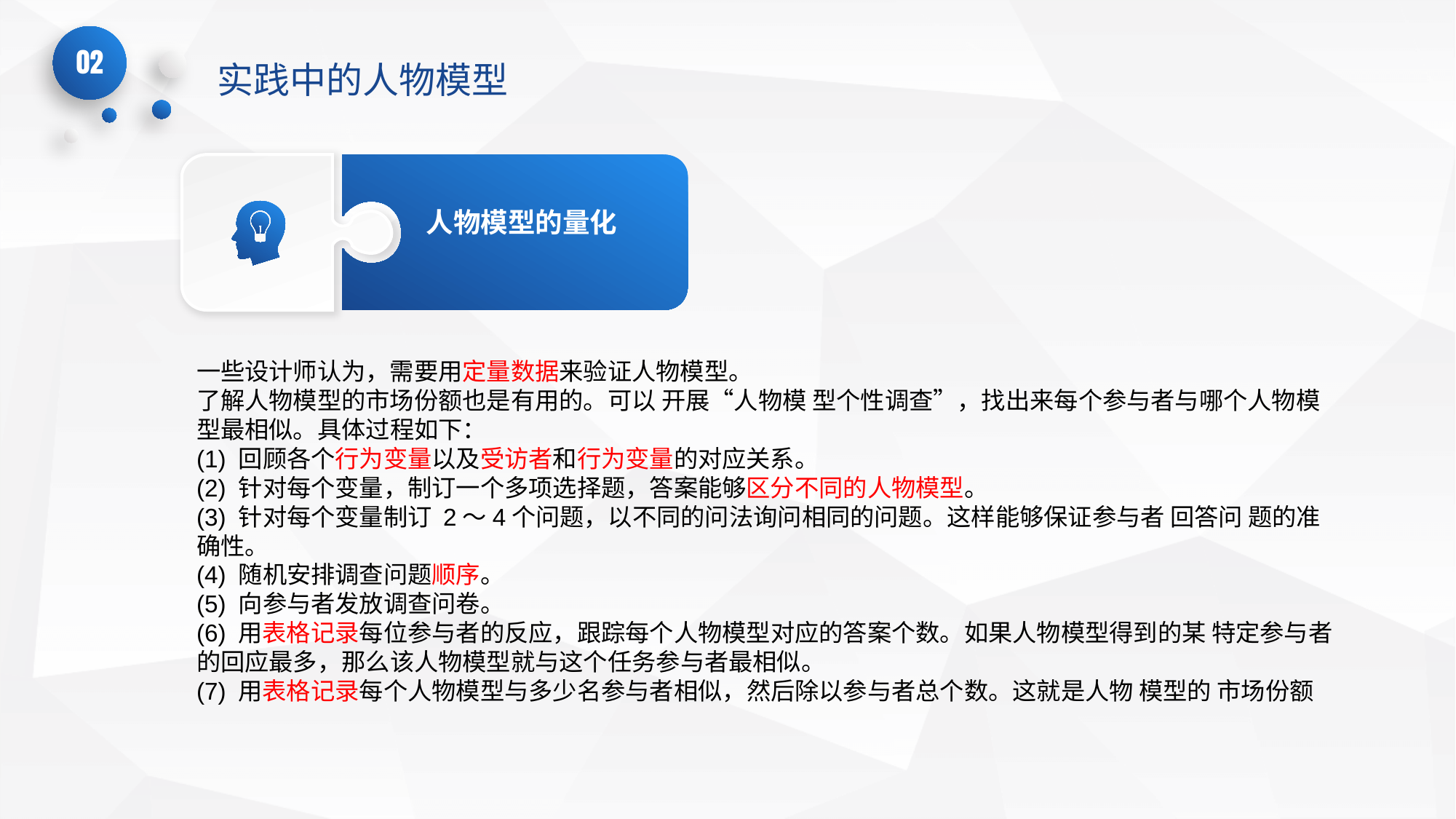

02

实践中的人物模型

人物模型的量化

一些设计师认为，需要用定量数据来验证人物模型。
了解人物模型的市场份额也是有用的。可以 开展“人物模 型个性调查”，找出来每个参与者与哪个人物模型最相似。具体过程如下：
(1) 回顾各个行为变量以及受访者和行为变量的对应关系。
(2) 针对每个变量，制订一个多项选择题，答案能够区分不同的人物模型。
(3) 针对每个变量制订 2〜4个问题，以不同的问法询问相同的问题。这样能够保证参与者 回答问 题的准确性。
(4) 随机安排调查问题顺序。
(5) 向参与者发放调查问卷。
(6) 用表格记录每位参与者的反应，跟踪每个人物模型对应的答案个数。如果人物模型得到的某 特定参与者的回应最多，那么该人物模型就与这个任务参与者最相似。
(7) 用表格记录每个人物模型与多少名参与者相似，然后除以参与者总个数。这就是人物 模型的 市场份额